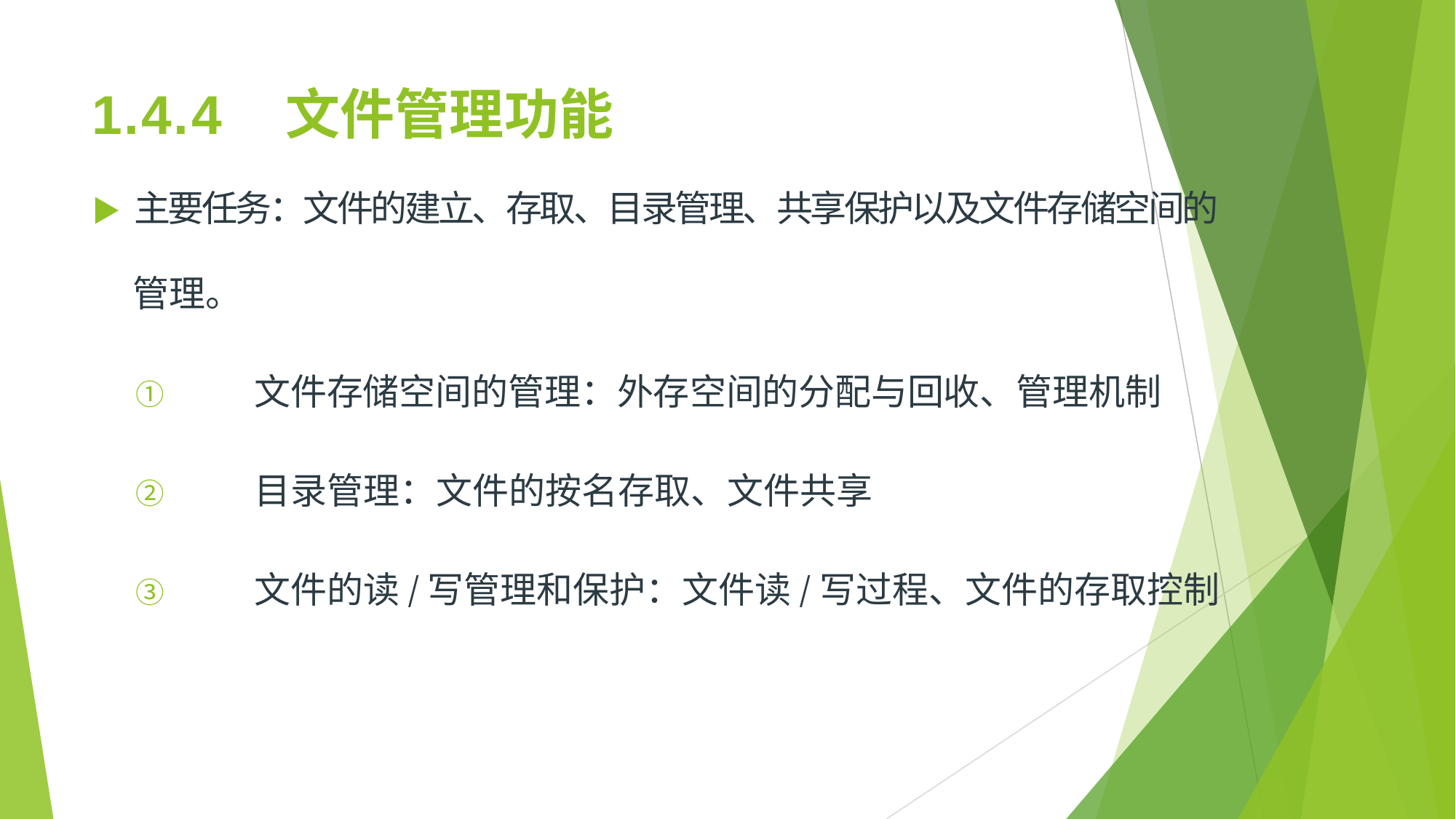

# 1.4.4	文件管理功能
▶	主要任务：文件的建立、存取、目录管理、共享保护以及文件存储空间的

管理。

①	文件存储空间的管理：外存空间的分配与回收、管理机制

②	目录管理：文件的按名存取、文件共享

③	文件的读/写管理和保护：文件读/写过程、文件的存取控制